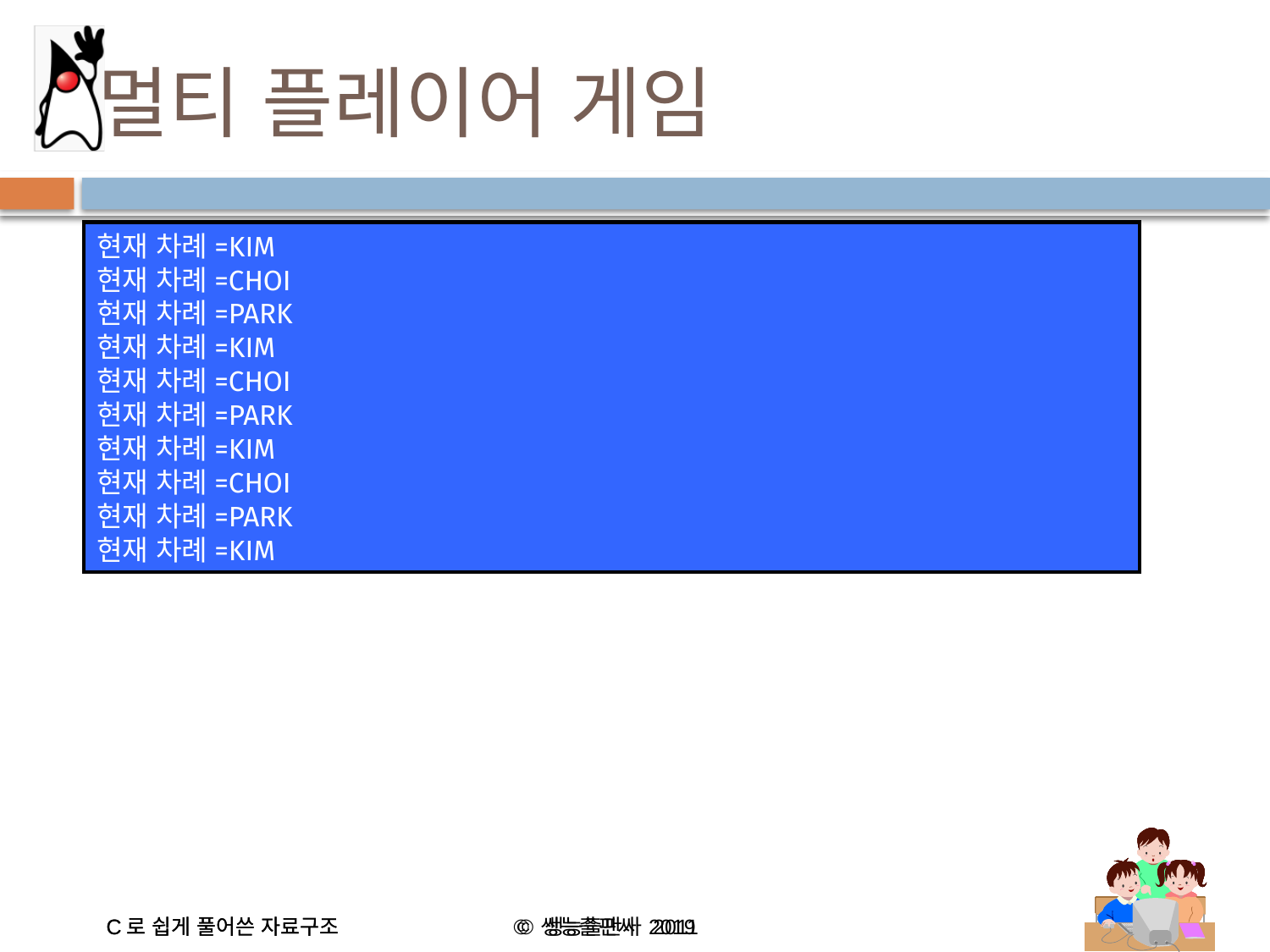

# 멀티 플레이어 게임
현재 차례=KIM
현재 차례=CHOI
현재 차례=PARK
현재 차례=KIM
현재 차례=CHOI
현재 차례=PARK
현재 차례=KIM
현재 차례=CHOI
현재 차례=PARK
현재 차례=KIM